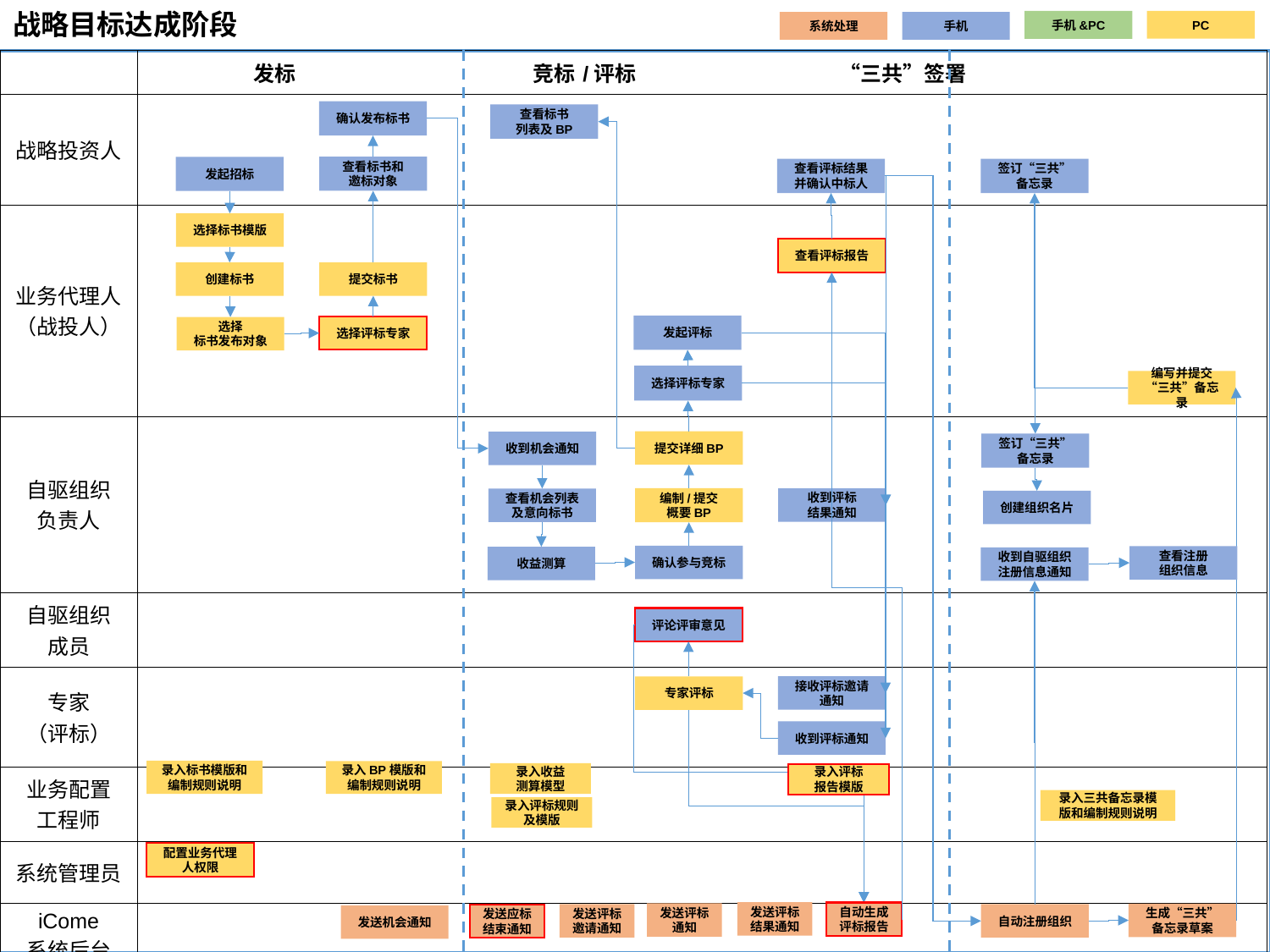

# 战略目标达成阶段
PC
手机&PC
系统处理
手机
|  | 发标 竞标/评标 “三共”签署 |
| --- | --- |
| 战略投资人 |  |
| 业务代理人 （战投人） |  |
| 自驱组织 负责人 |  |
| 自驱组织 成员 |  |
| 专家 （评标） |  |
| 业务配置 工程师 |  |
| 系统管理员 |  |
| iCome 系统后台 |  |
|  |
| --- |
确认发布标书
查看标书
列表及BP
查看标书和
邀标对象
发起招标
查看评标结果
并确认中标人
签订“三共”
备忘录
选择标书模版
查看评标报告
创建标书
提交标书
发起评标
选择评标专家
选择
标书发布对象
选择评标专家
编写并提交“三共”备忘录
提交详细BP
收到机会通知
签订“三共”
备忘录
编制/提交
概要BP
收到评标
结果通知
查看机会列表及意向标书
创建组织名片
确认参与竞标
查看注册
组织信息
收益测算
收到自驱组织
注册信息通知
评论评审意见
接收评标邀请通知
专家评标
收到评标通知
录入标书模版和编制规则说明
录入BP模版和编制规则说明
录入收益
测算模型
录入评标
报告模版
录入三共备忘录模版和编制规则说明
录入评标规则及模版
配置业务代理人权限
发送评标
结果通知
自动生成评标报告
发送评标
通知
生成“三共”
备忘录草案
发送评标
邀请通知
自动注册组织
发送应标
结束通知
发送机会通知